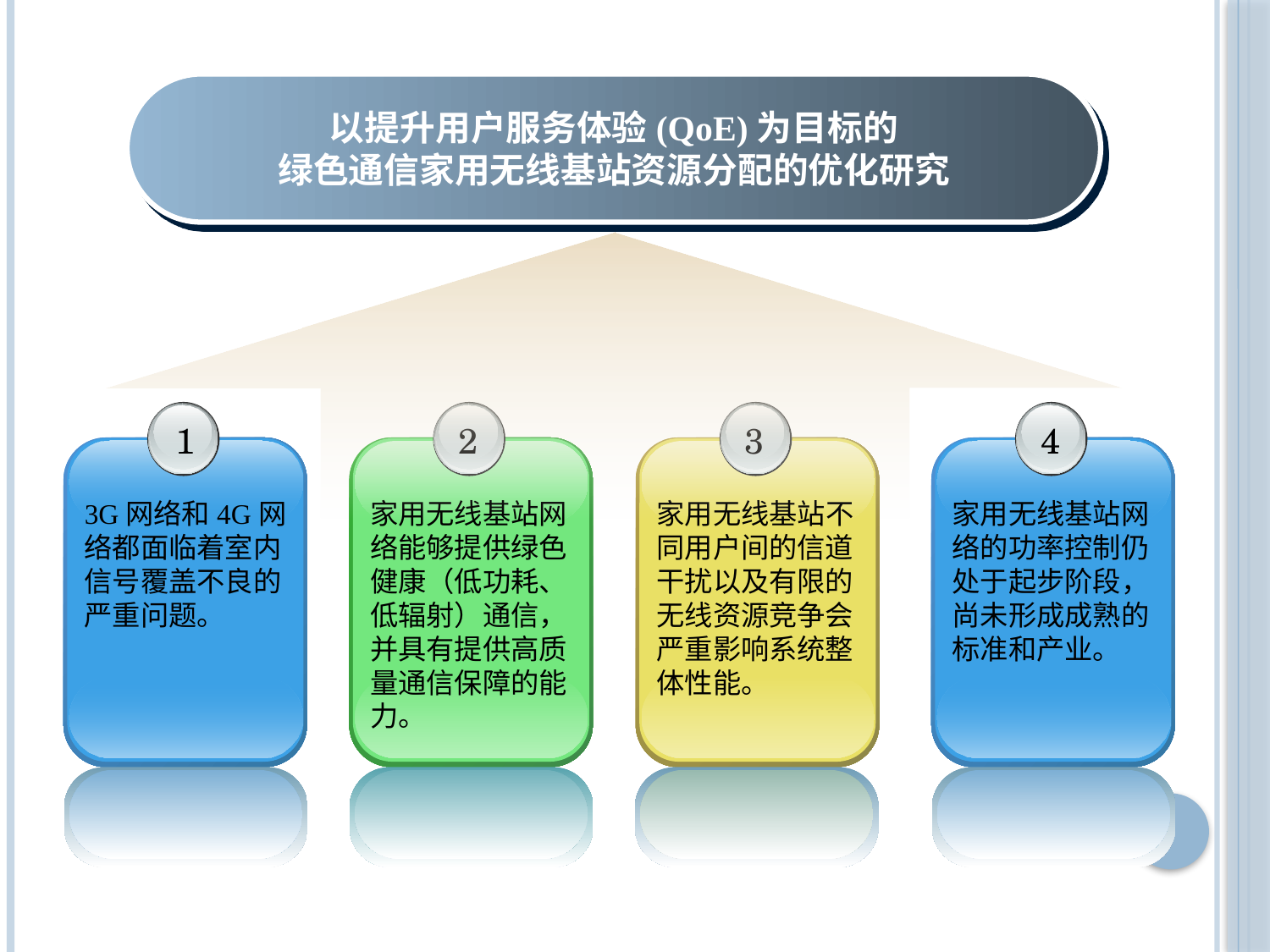

以提升用户服务体验(QoE)为目标的
绿色通信家用无线基站资源分配的优化研究

1

3G网络和4G网络都面临着室内信号覆盖不良的严重问题。

2

家用无线基站网络能够提供绿色健康（低功耗、低辐射）通信，并具有提供高质量通信保障的能力。

3

家用无线基站不同用户间的信道干扰以及有限的无线资源竞争会严重影响系统整体性能。

4

家用无线基站网络的功率控制仍处于起步阶段，尚未形成成熟的标准和产业。